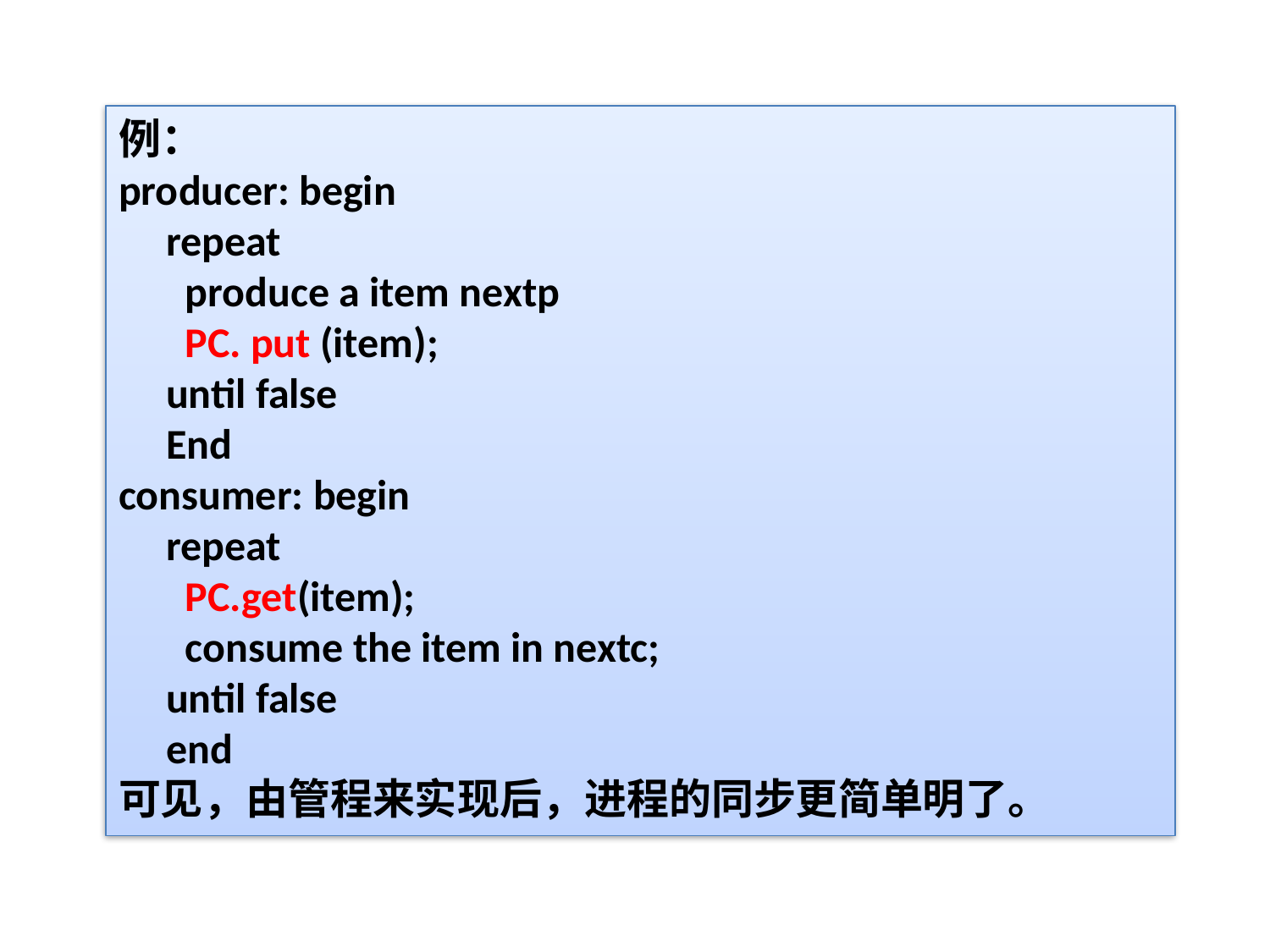

例：
producer: begin
	repeat
	  produce a item nextp
	  PC. put (item);
	until false
	End
consumer: begin
	repeat
	  PC.get(item);
	  consume the item in nextc;
	until false
	end
可见，由管程来实现后，进程的同步更简单明了。